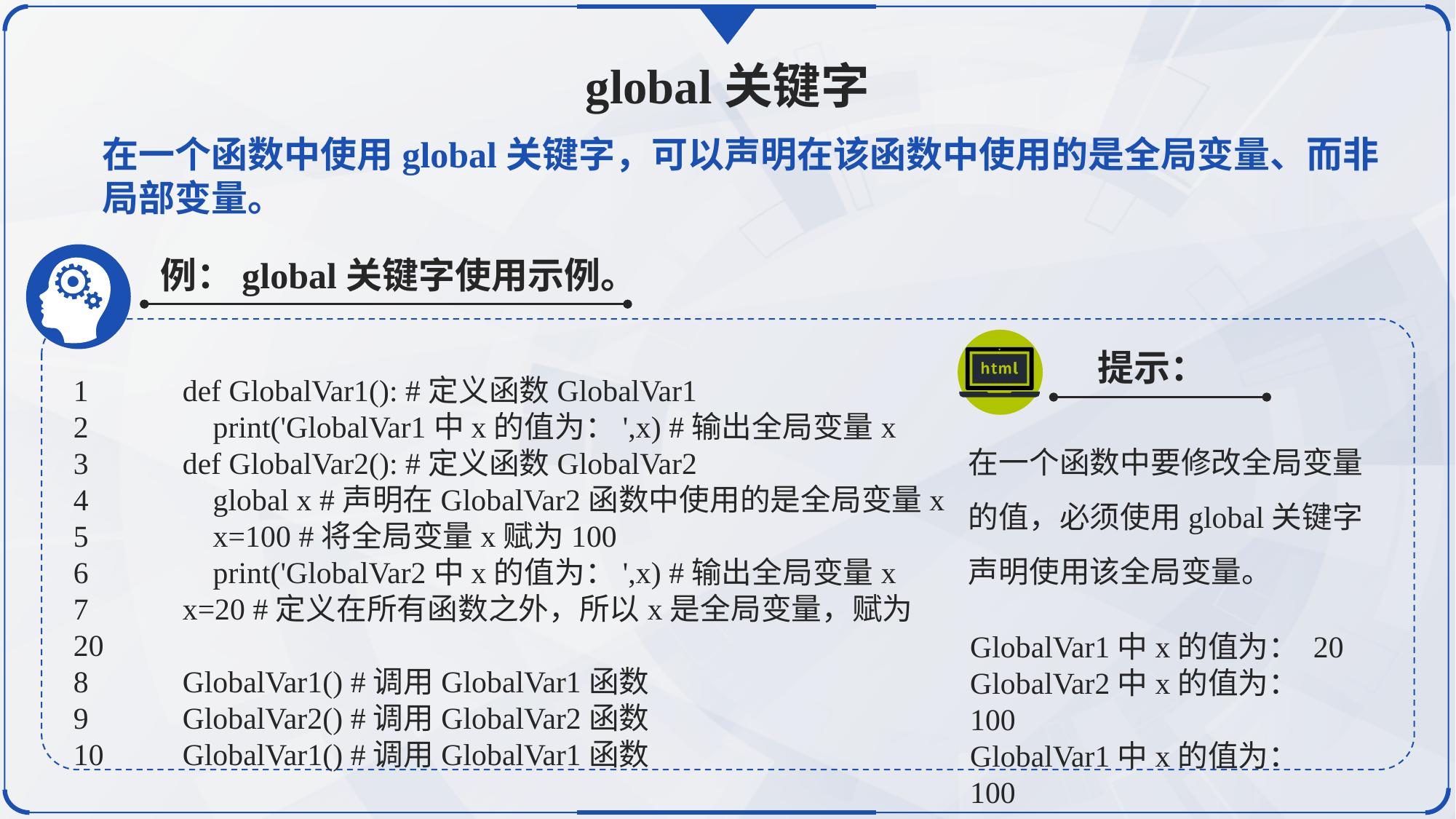

global关键字
在一个函数中使用global关键字，可以声明在该函数中使用的是全局变量、而非局部变量。

例：global关键字使用示例。

提示：
1	def GlobalVar1(): #定义函数GlobalVar1
2	    print('GlobalVar1中x的值为：',x) #输出全局变量x
3	def GlobalVar2(): #定义函数GlobalVar2
4	    global x #声明在GlobalVar2函数中使用的是全局变量x
5	    x=100 #将全局变量x赋为100
6	    print('GlobalVar2中x的值为：',x) #输出全局变量x
7	x=20 #定义在所有函数之外，所以x是全局变量，赋为20
8	GlobalVar1() #调用GlobalVar1函数
9	GlobalVar2() #调用GlobalVar2函数
10	GlobalVar1() #调用GlobalVar1函数
在一个函数中要修改全局变量的值，必须使用global关键字声明使用该全局变量。
GlobalVar1中x的值为： 20
GlobalVar2中x的值为： 100
GlobalVar1中x的值为： 100